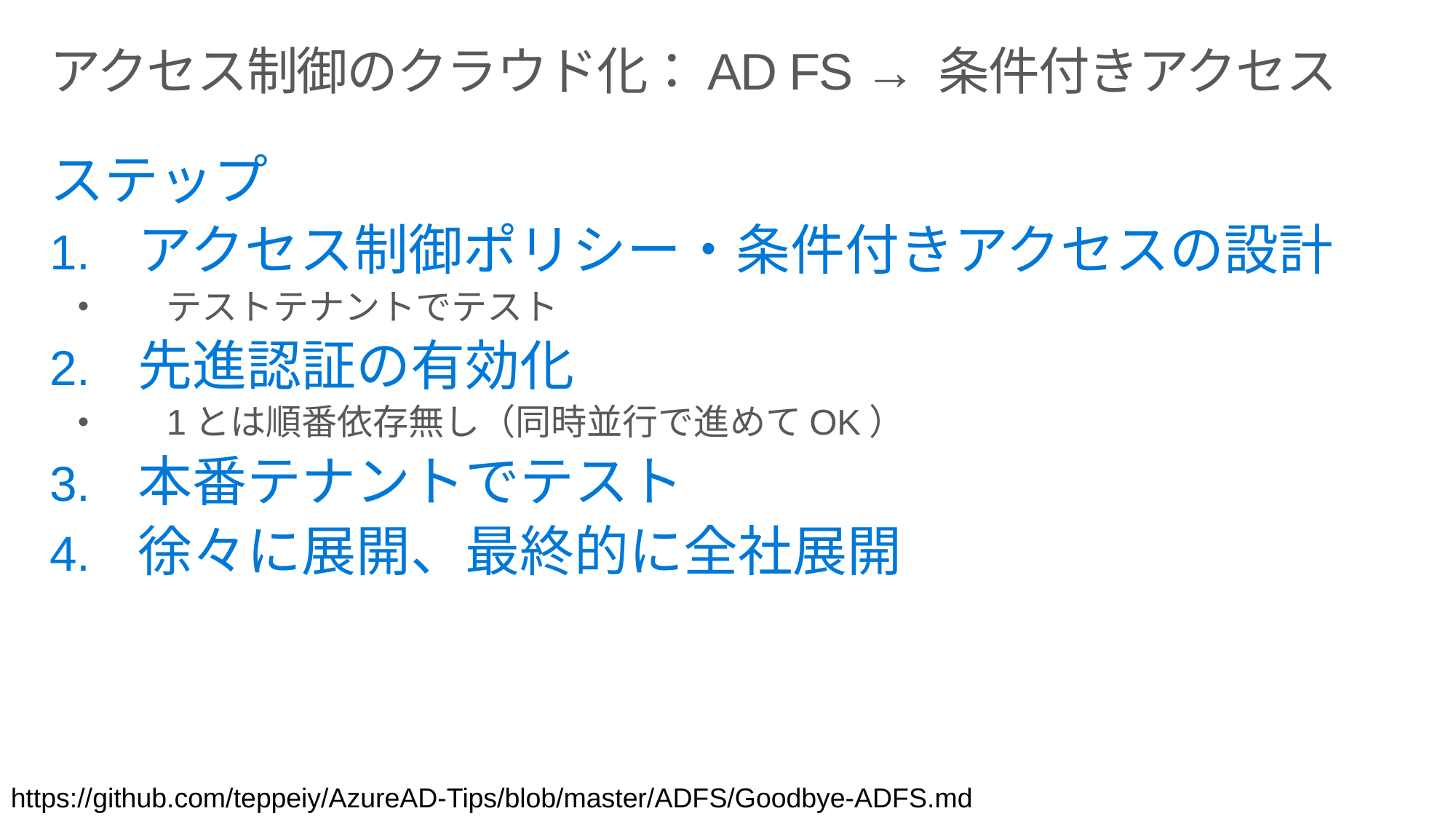

# アクセス制御のクラウド化：AD FS → 条件付きアクセス
ステップ
アクセス制御ポリシー・条件付きアクセスの設計
テストテナントでテスト
先進認証の有効化
1とは順番依存無し（同時並行で進めてOK）
本番テナントでテスト
徐々に展開、最終的に全社展開
https://github.com/teppeiy/AzureAD-Tips/blob/master/ADFS/Goodbye-ADFS.md